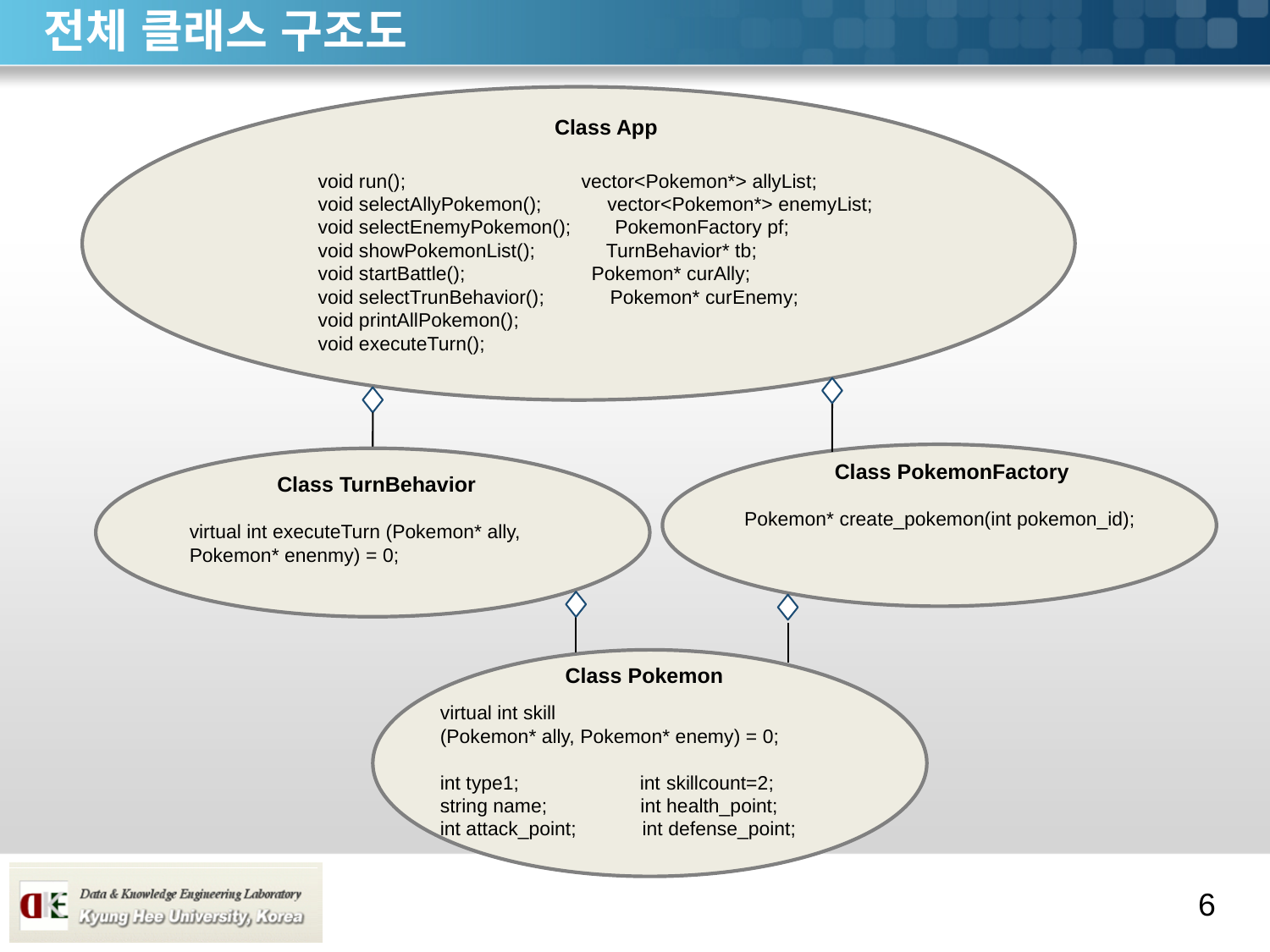

# 전체 클래스 구조도

Class App
void run();                                vector<Pokemon*> allyList;
void selectAllyPokemon();            vector<Pokemon*> enemyList;
void selectEnemyPokemon();        PokemonFactory pf;
void showPokemonList();             TurnBehavior* tb;
void startBattle();                       Pokemon* curAlly;
void selectTrunBehavior();            Pokemon* curEnemy;
void printAllPokemon();
void executeTurn();

Class PokemonFactory
Pokemon* create_pokemon(int pokemon_id);

Class TurnBehavior

virtual int executeTurn (Pokemon* ally, Pokemon* enenmy) = 0;

Class Pokemon
virtual int skill
(Pokemon* ally, Pokemon* enemy) = 0;

int type1;                      int skillcount=2;
string name;                 int health_point;
int attack_point;            int defense_point;